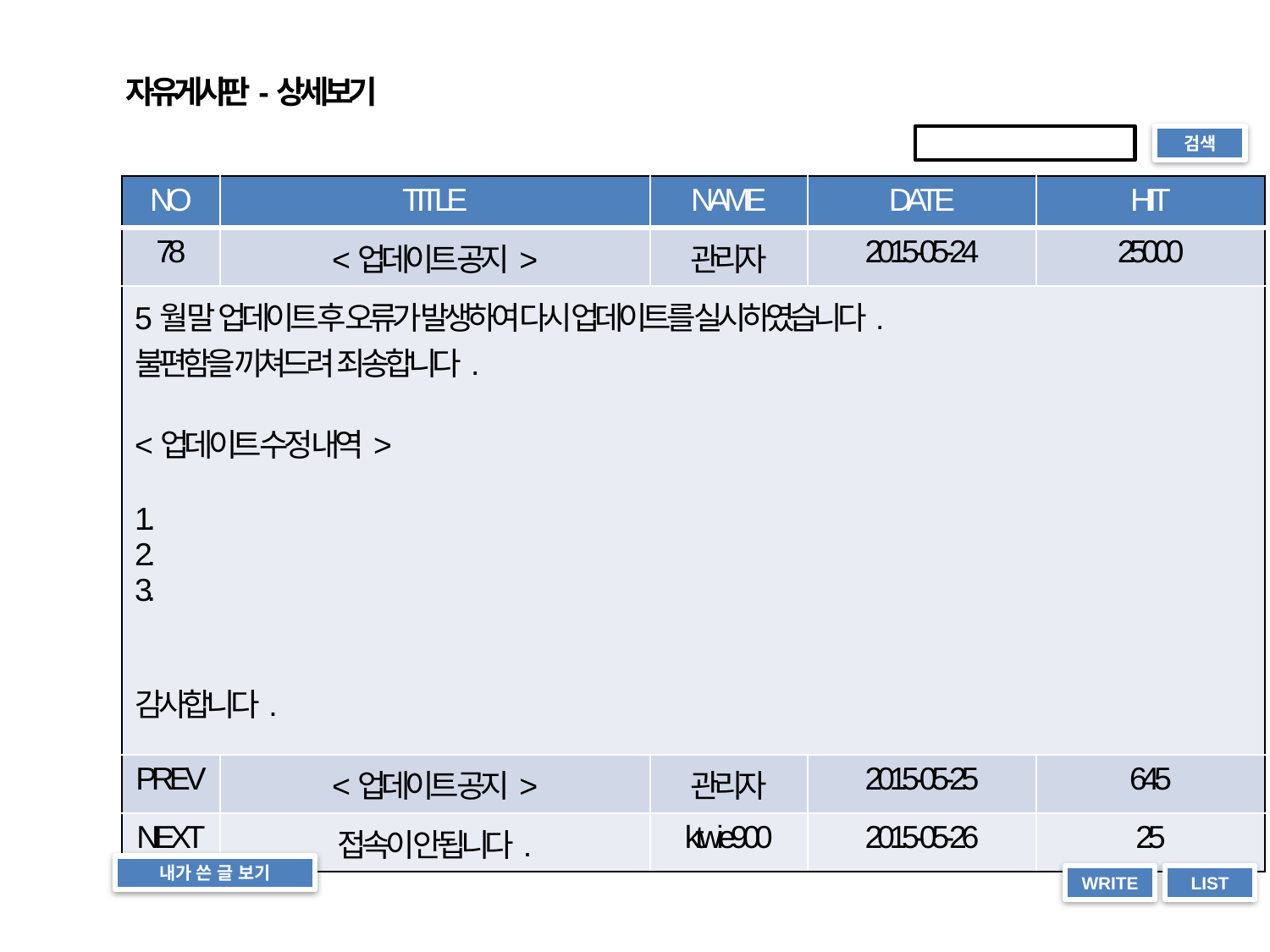

자유게시판-상세보기

검색
| NO | TITLE | NAME | DATE | HIT |
| --- | --- | --- | --- | --- |
| 78 | <업데이트 공지> | 관리자 | 2015-05-24 | 25000 |
| 5월 말 업데이트 후 오류가 발생하여 다시 업데이트를 실시하였습니다. 불편함을 끼쳐드려 죄송합니다. <업데이트 수정 내역> 1. 2. 3. 감사합니다. |  |  |  |  |
| PREV | <업데이트 공지> | 관리자 | 2015-05-25 | 645 |
| NEXT | 접속이 안됩니다. | ktwie900 | 2015-05-26 | 25 |
내가 쓴 글 보기
WRITE
LIST